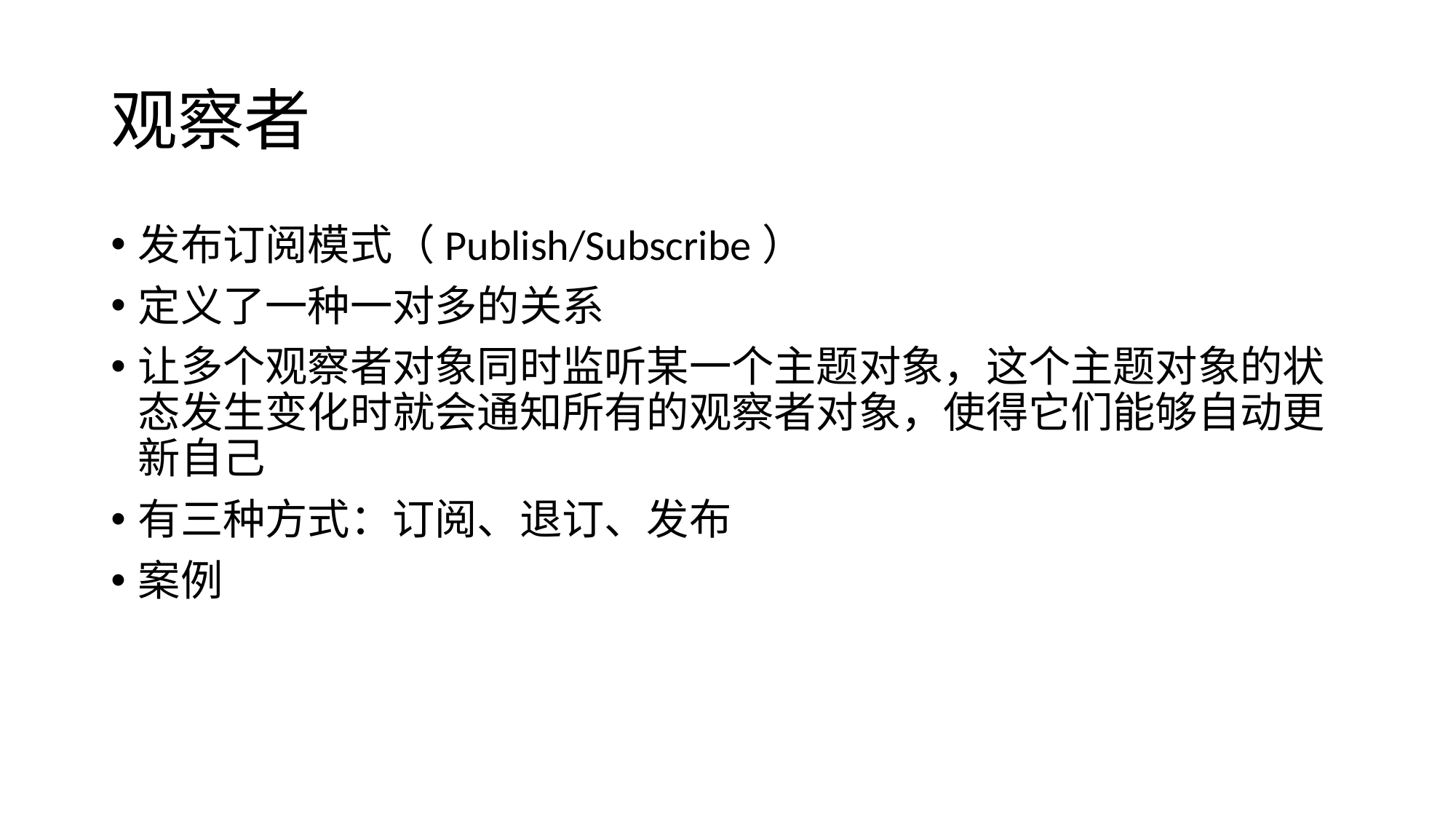

# 观察者
发布订阅模式（Publish/Subscribe）
定义了一种一对多的关系
让多个观察者对象同时监听某一个主题对象，这个主题对象的状态发生变化时就会通知所有的观察者对象，使得它们能够自动更新自己
有三种方式：订阅、退订、发布
案例